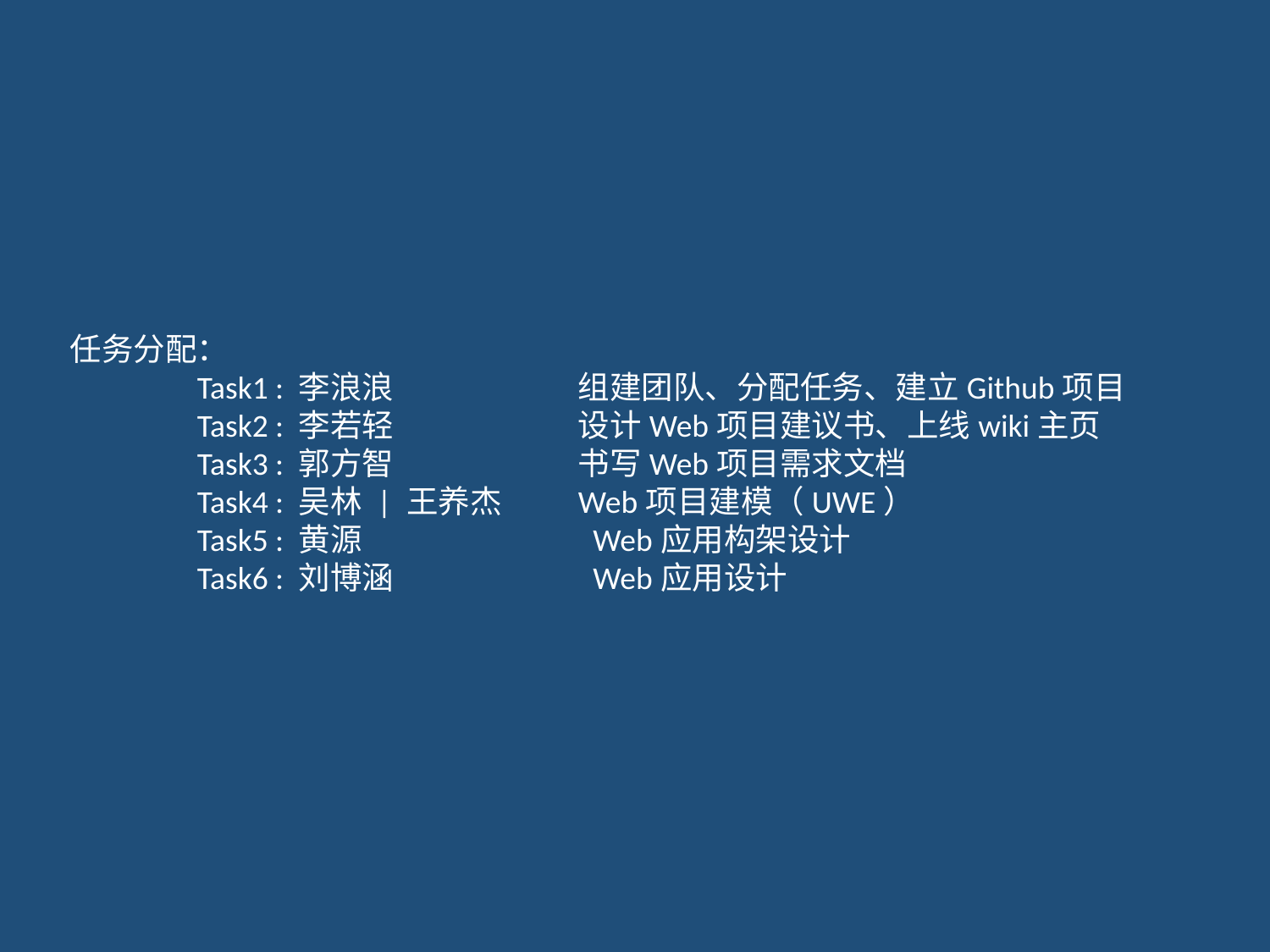

任务分配：
	Task1 : 李浪浪		组建团队、分配任务、建立Github项目
	Task2 : 李若轻		设计Web项目建议书、上线wiki主页
	Task3 : 郭方智		书写Web项目需求文档
	Task4 : 吴林 | 王养杰	Web项目建模（UWE）
	Task5 : 黄源		 Web应用构架设计
	Task6 : 刘博涵		 Web应用设计